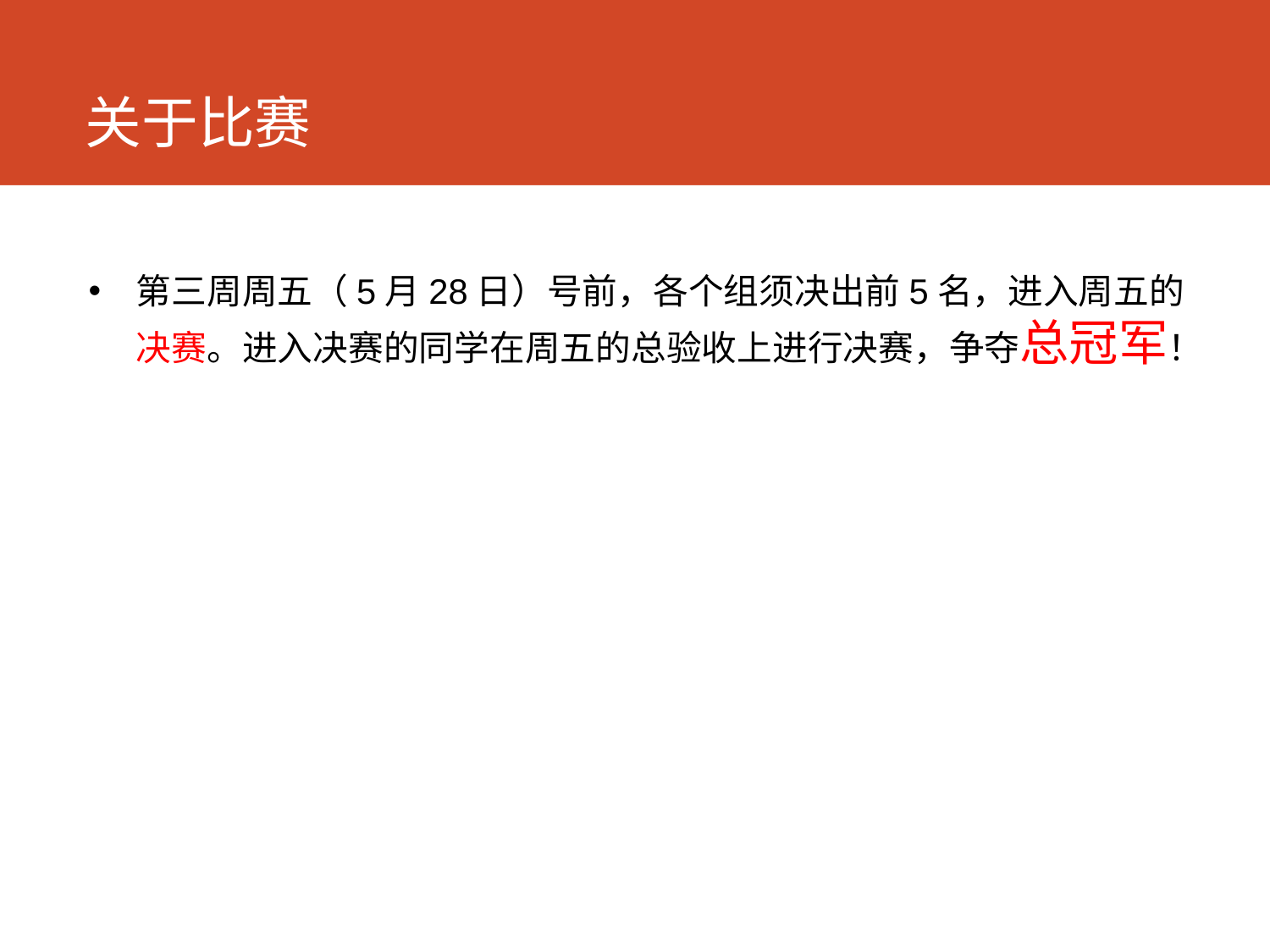

# 关于比赛

第三周周五（5月28日）号前，各个组须决出前5名，进入周五的决赛。进入决赛的同学在周五的总验收上进行决赛，争夺总冠军！